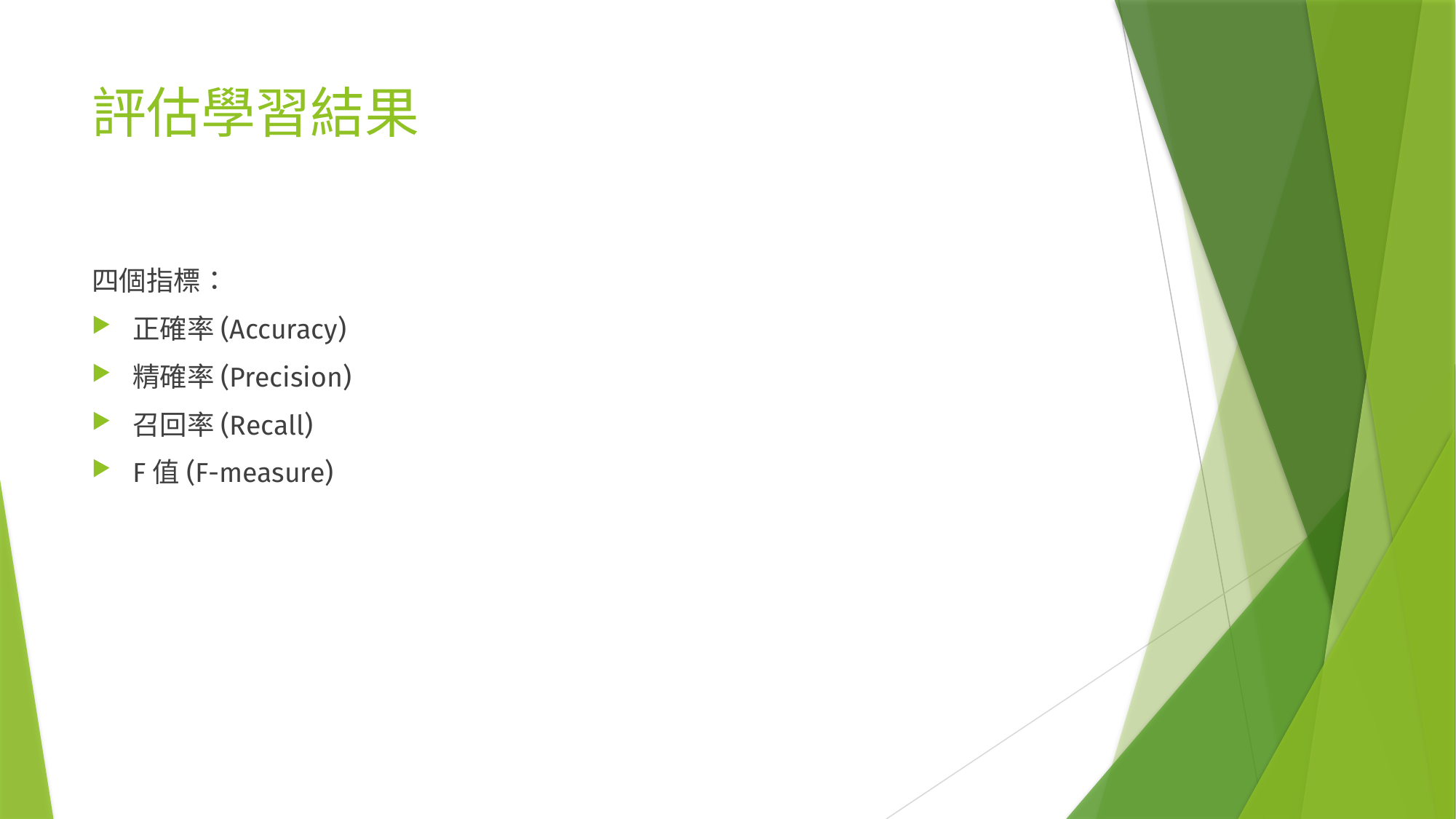

# 評估學習結果
四個指標：
正確率(Accuracy)
精確率(Precision)
召回率(Recall)
F值(F-measure)